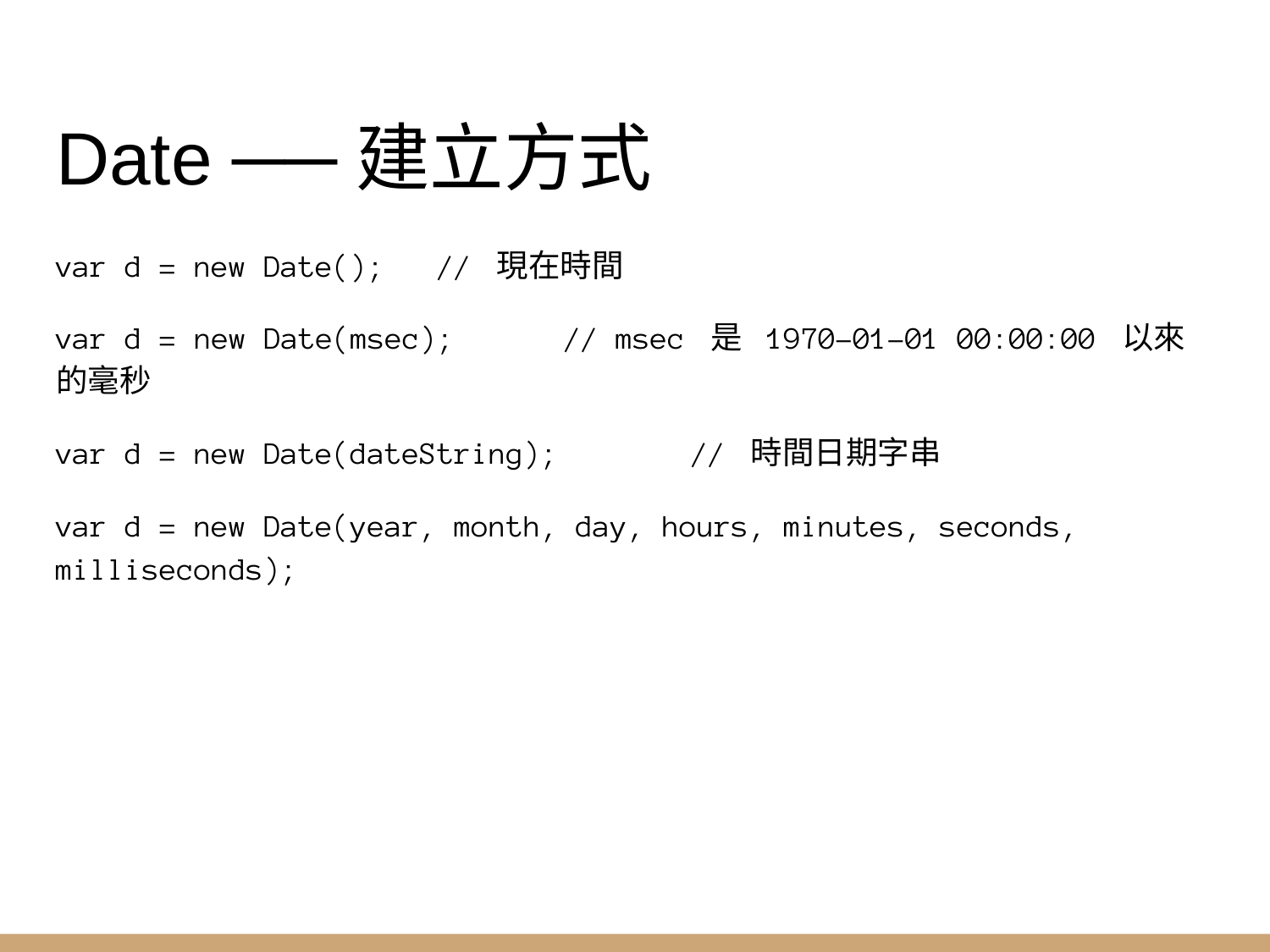

# Date ──建立方式
var d = new Date();	// 現在時間
var d = new Date(msec);	// msec 是 1970-01-01 00:00:00 以來的毫秒
var d = new Date(dateString);		// 時間日期字串
var d = new Date(year, month, day, hours, minutes, seconds, milliseconds);